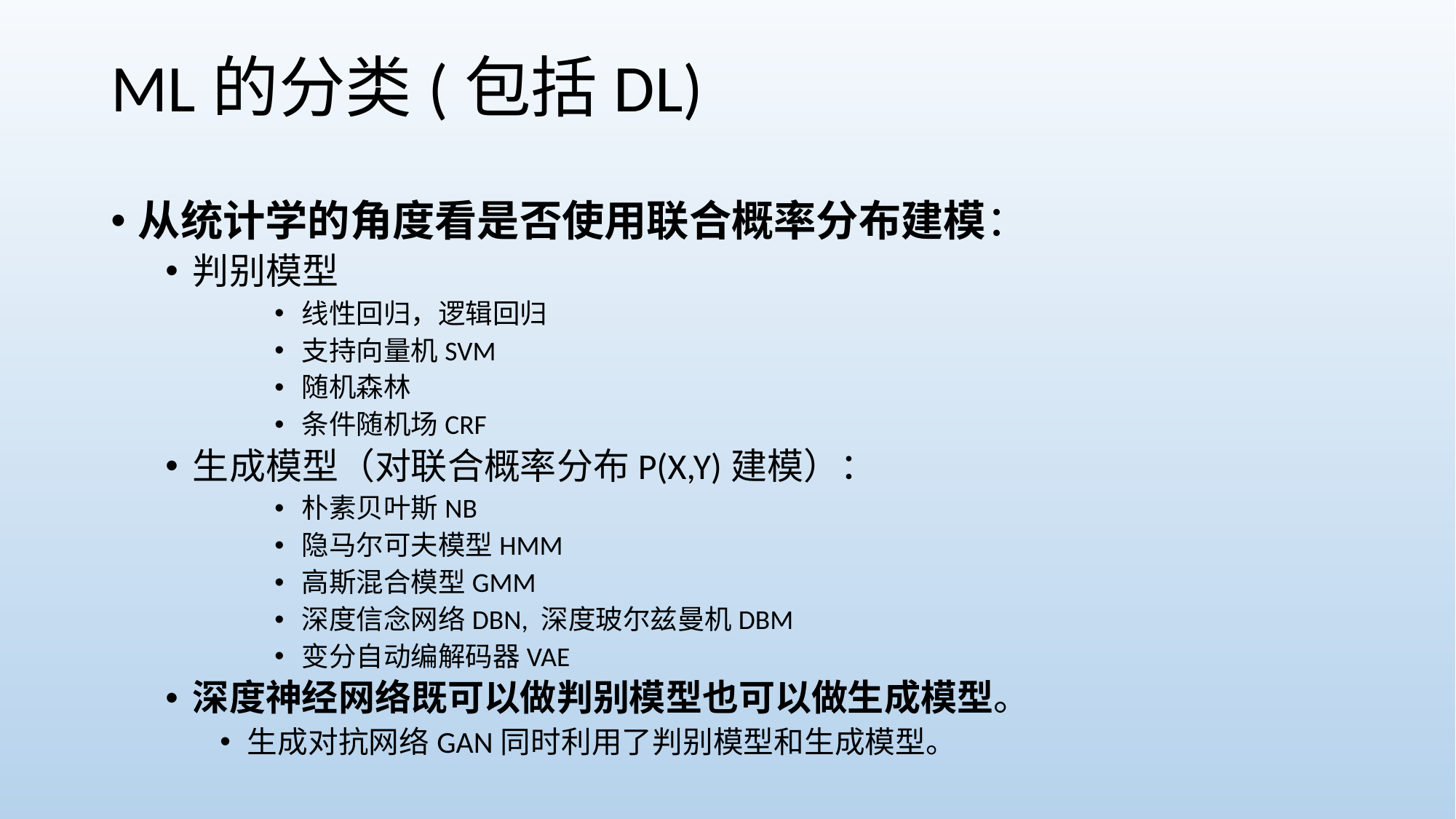

# ML的分类(包括DL)
从统计学的角度看是否使用联合概率分布建模：
判别模型
线性回归，逻辑回归
支持向量机SVM
随机森林
条件随机场CRF
生成模型（对联合概率分布P(X,Y)建模）：
朴素贝叶斯NB
隐马尔可夫模型HMM
高斯混合模型GMM
深度信念网络DBN, 深度玻尔兹曼机DBM
变分自动编解码器VAE
深度神经网络既可以做判别模型也可以做生成模型。
生成对抗网络GAN同时利用了判别模型和生成模型。